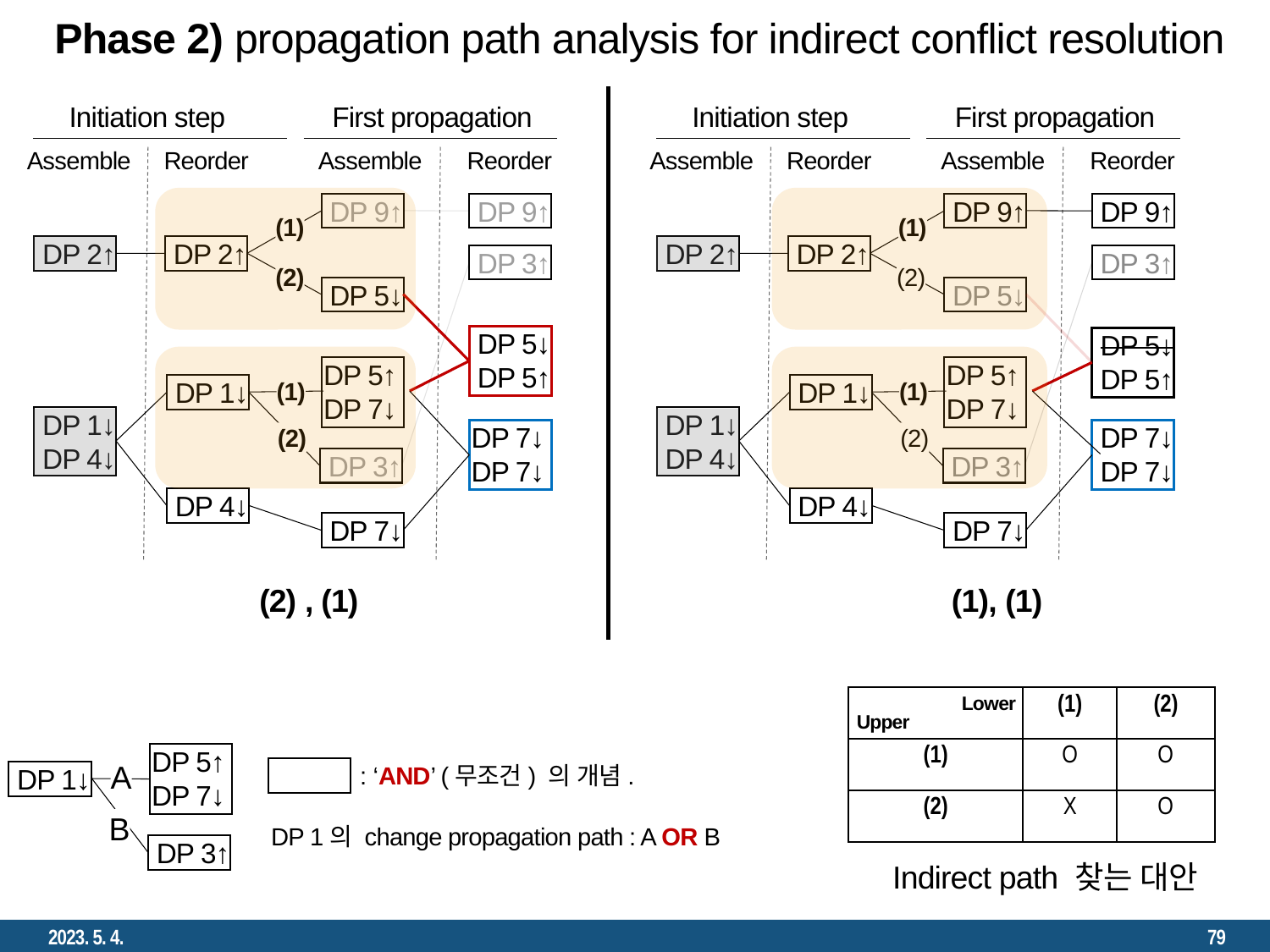

Phase 2) propagation path analysis for indirect conflict resolution
Initiation step
First propagation
Initiation step
First propagation
Assemble

Reorder
Assemble

Reorder
Assemble

Reorder
Assemble

Reorder

DP 9↑

DP 9↑

DP 9↑

DP 9↑

(1)
(1)
DP 2↑

DP 2↑

DP 2↑

DP 2↑

DP 3↑

DP 3↑

(2)
(2)
DP 5↓

DP 5↓

DP 5↓
DP 5↑

DP 5↓
DP 5↑

DP 5↑
DP 7↓

DP 5↑
DP 7↓

DP 1↓

DP 1↓

(1)
(1)
DP 1↓
DP 4↓

DP 1↓
DP 4↓

DP 7↓
DP 7↓

DP 7↓
DP 7↓

(2)
(2)
DP 3↑

DP 3↑

DP 4↓

DP 4↓

DP 7↓

DP 7↓

(2) , (1)
(1), (1)
|  | (1) | (2) |
| --- | --- | --- |
| (1) | O | O |
| (2) | X | O |
Lower
Upper
DP 5↑
DP 7↓

A

: ‘AND’ (무조건) 의 개념.
DP 1↓

B
DP 1의 change propagation path : A OR B
DP 3↑

Indirect path 찾는 대안
2023. 5. 4.
79